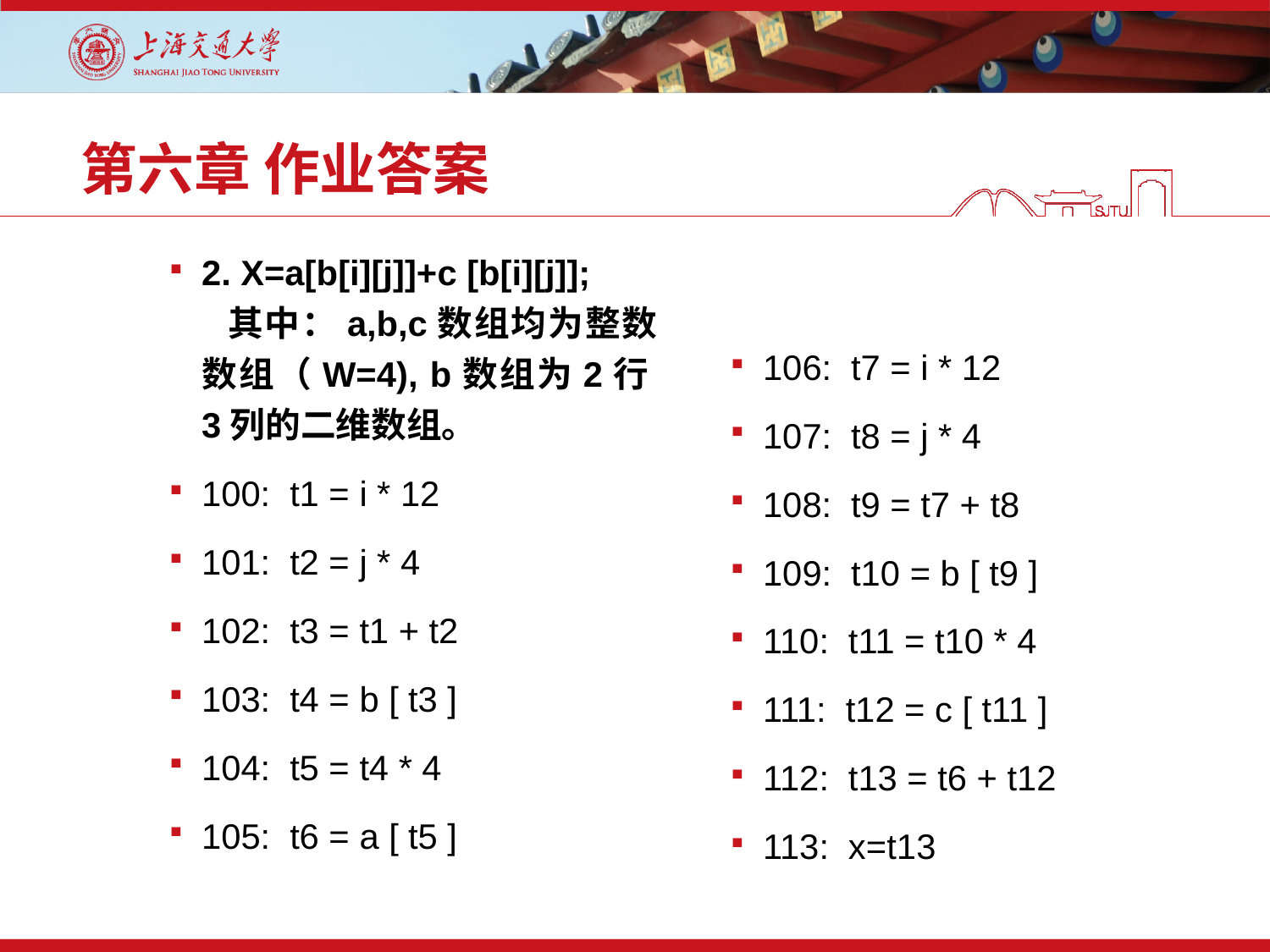

# 第六章 作业答案
2. X=a[b[i][j]]+c [b[i][j]];
     其中：a,b,c数组均为整数数组（W=4), b数组为2行3列的二维数组。
100:  t1 = i * 12
101:  t2 = j * 4
102:  t3 = t1 + t2
103:  t4 = b [ t3 ]
104:  t5 = t4 * 4
105:  t6 = a [ t5 ]

106:  t7 = i * 12
107:  t8 = j * 4
108:  t9 = t7 + t8
109:  t10 = b [ t9 ]
110:  t11 = t10 * 4
111:  t12 = c [ t11 ]
112:  t13 = t6 + t12
113:  x=t13